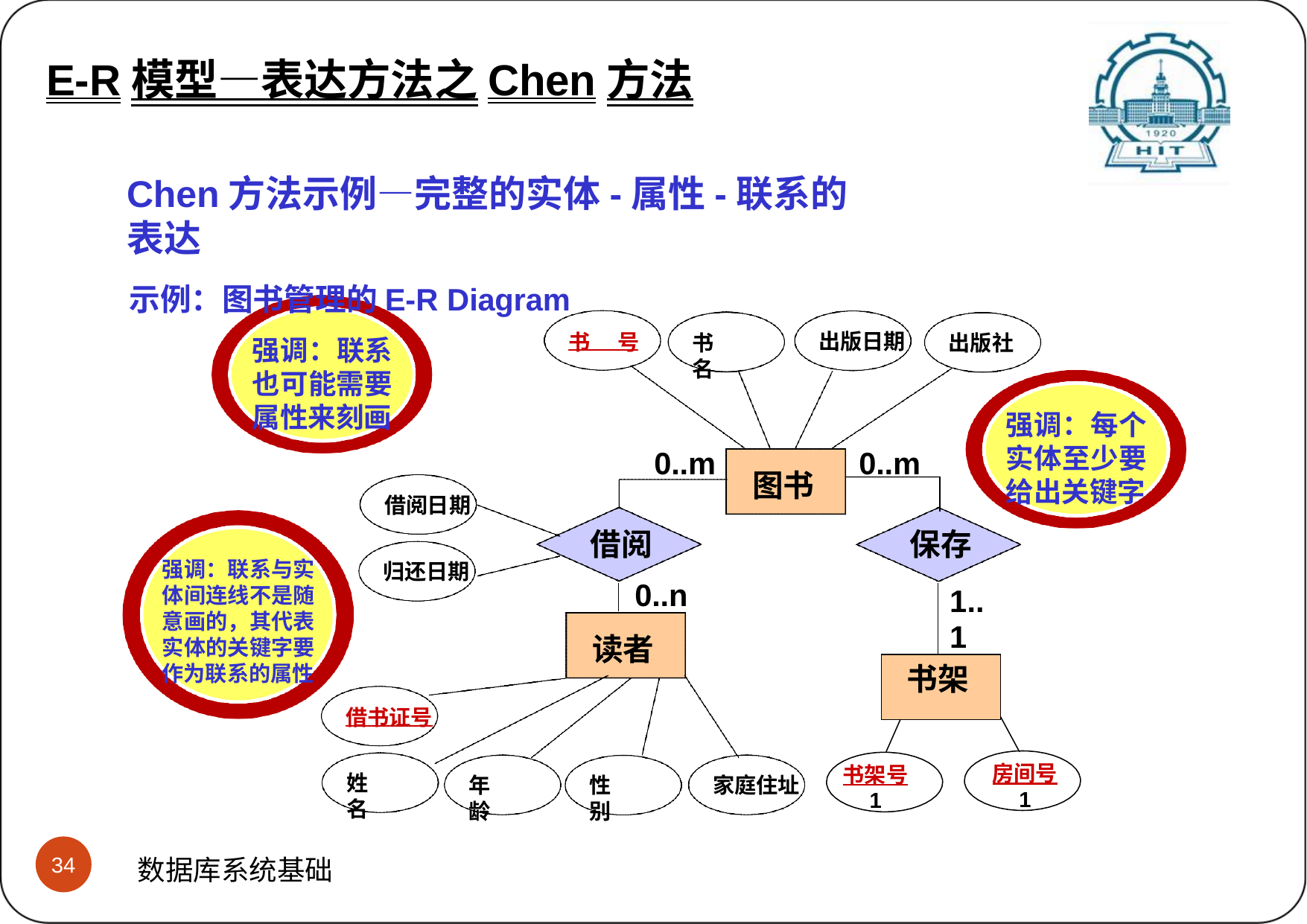

E-R模型—表达方法之Chen方法
# E-R模型表达方法之chen方法 (4)示例
Chen方法示例—完整的实体-属性-联系的表达
示例：图书管理的E-R Diagram

出版日期
书	号
书	名
出版社
强调：联系 也可能需要 属性来刻画
强调：每个 实体至少要 给出关键字
0..m
0..m
图书
借阅日期
借阅
0..n
读者
保存
强调：联系与实 体间连线不是随 意画的，其代表 实体的关键字要 作为联系的属性
归还日期

|  | 1..1 |
| --- | --- |
| 书架 |  |

借书证号

房间号
1
书架号
1
姓	名
年	龄
家庭住址
性	别